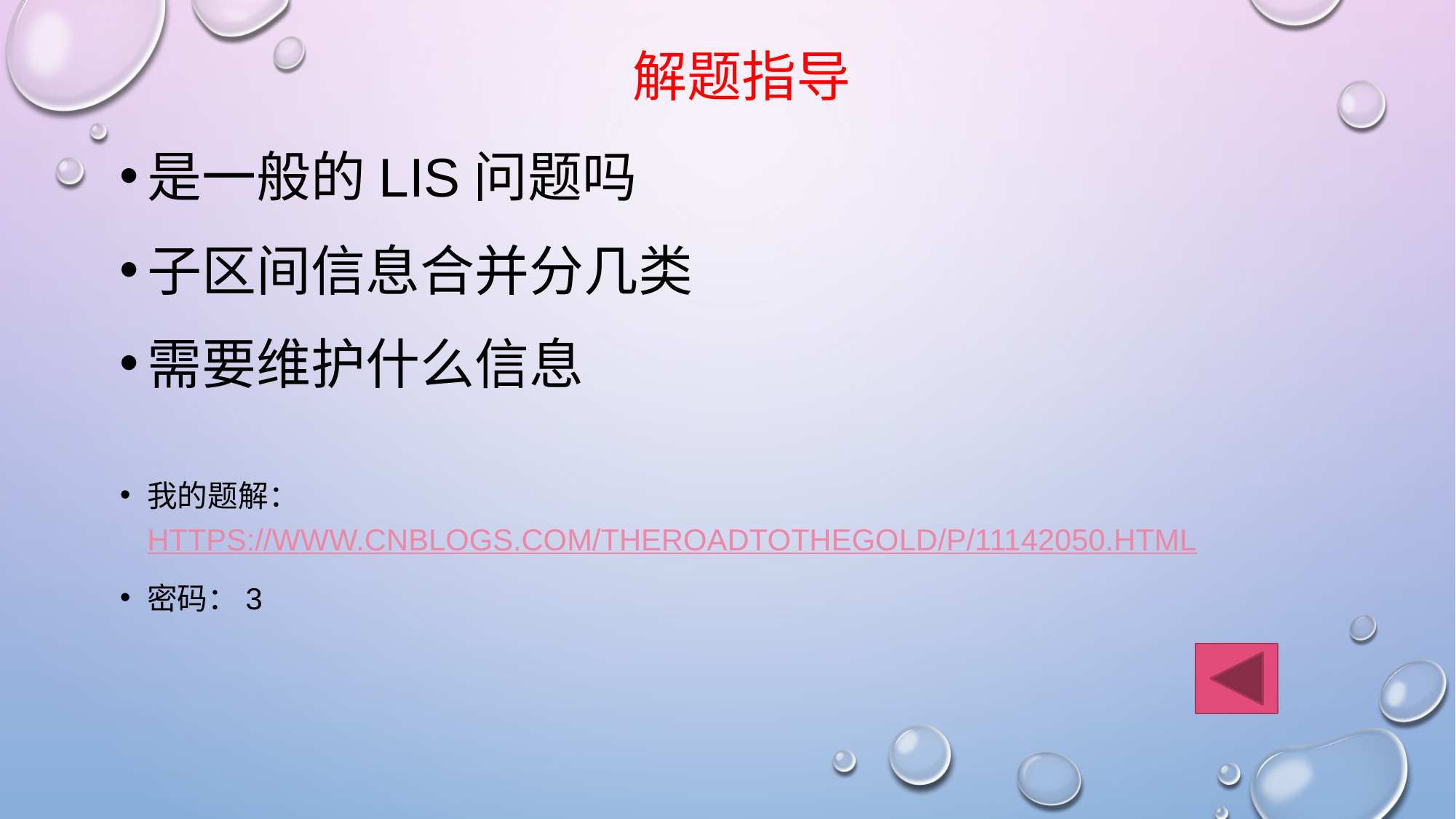

# 解题指导
是一般的LIS问题吗
子区间信息合并分几类
需要维护什么信息

我的题解：https://www.cnblogs.com/TheRoadToTheGold/p/11142050.html
密码：3